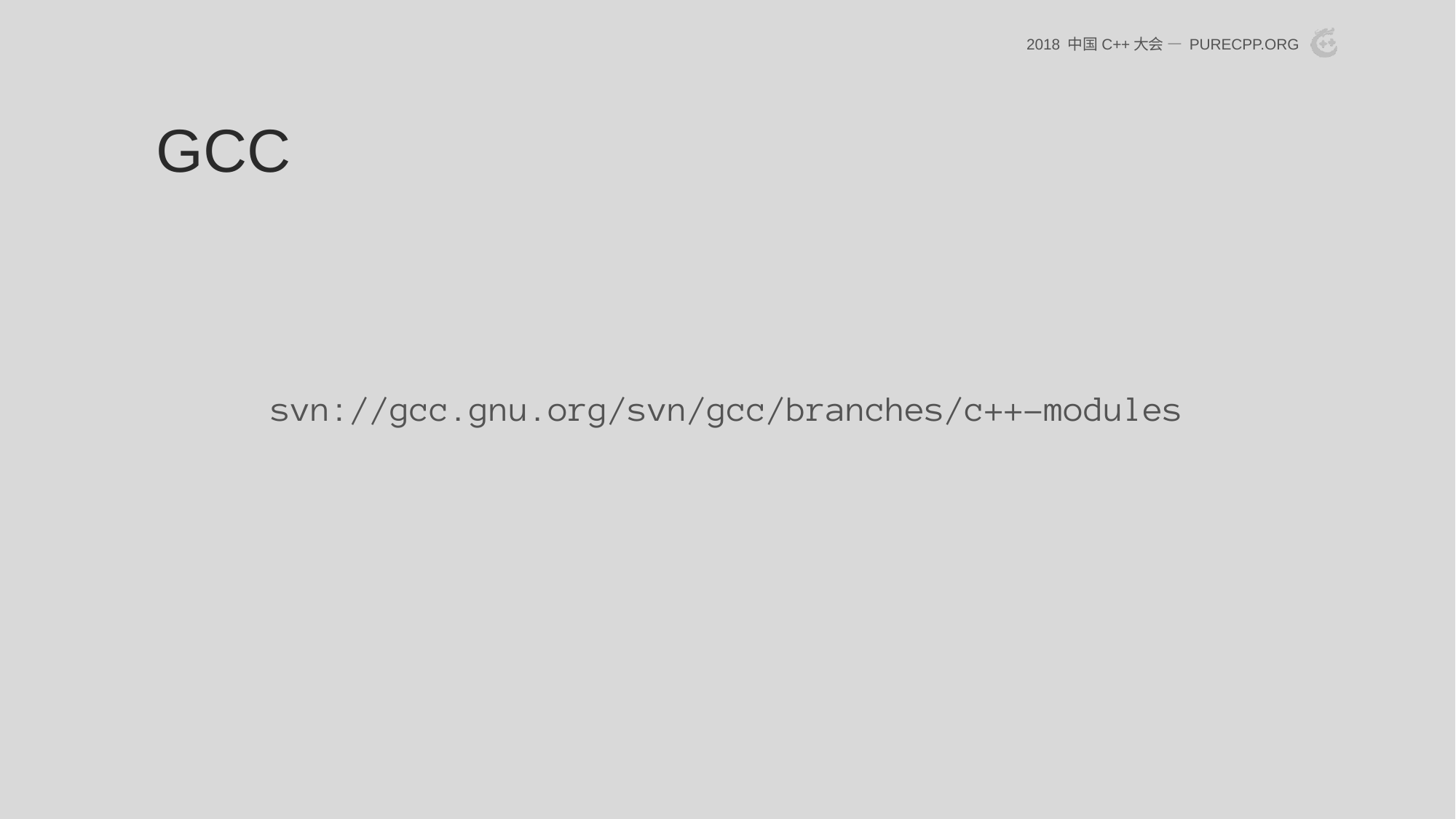

# GCC
2018 中国C++大会 — purecpp.org
svn://gcc.gnu.org/svn/gcc/branches/c++-modules